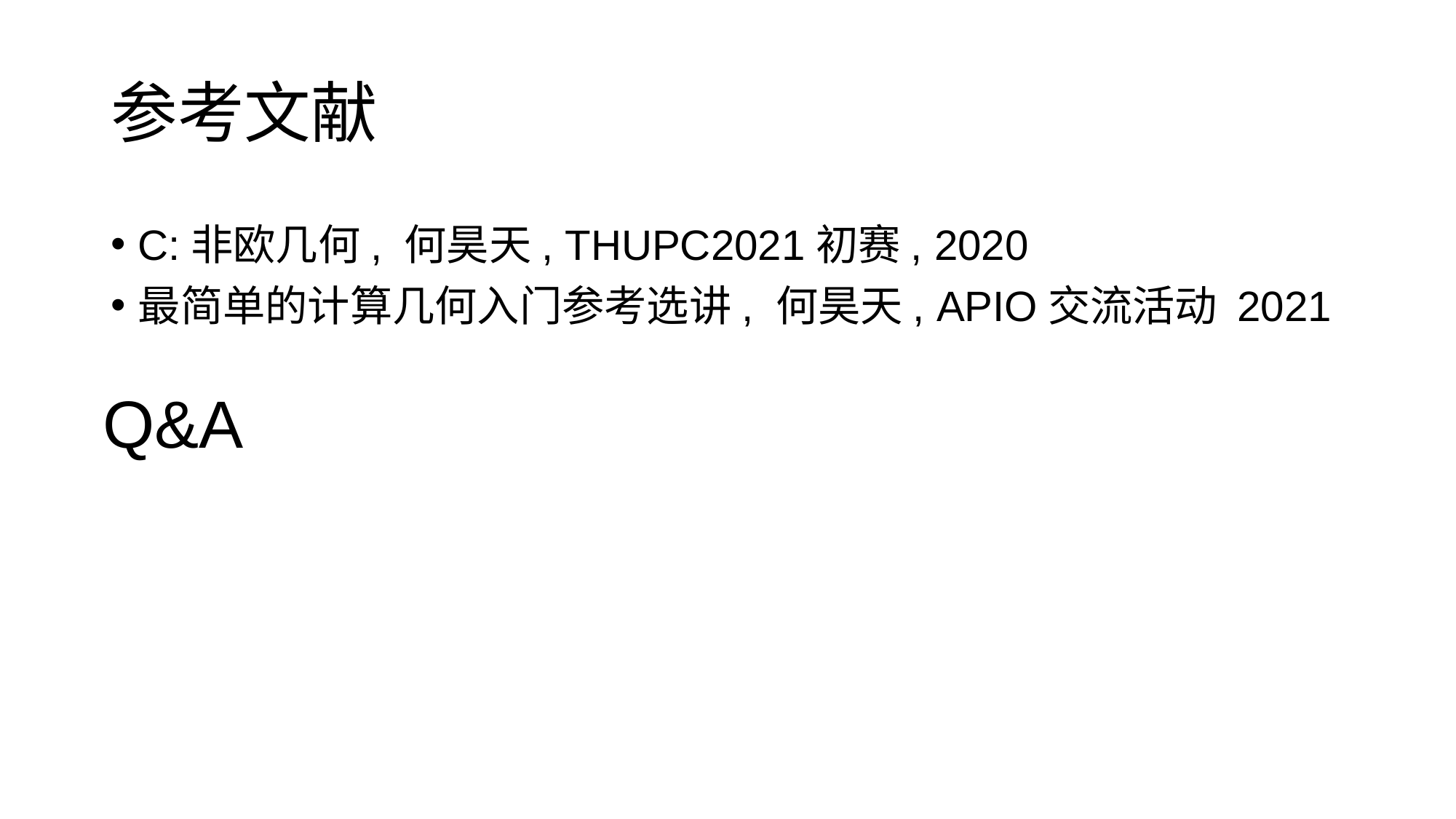

# 参考文献
C:非欧几何, 何昊天, THUPC2021初赛, 2020
最简单的计算几何入门参考选讲, 何昊天, APIO交流活动 2021

Q&A